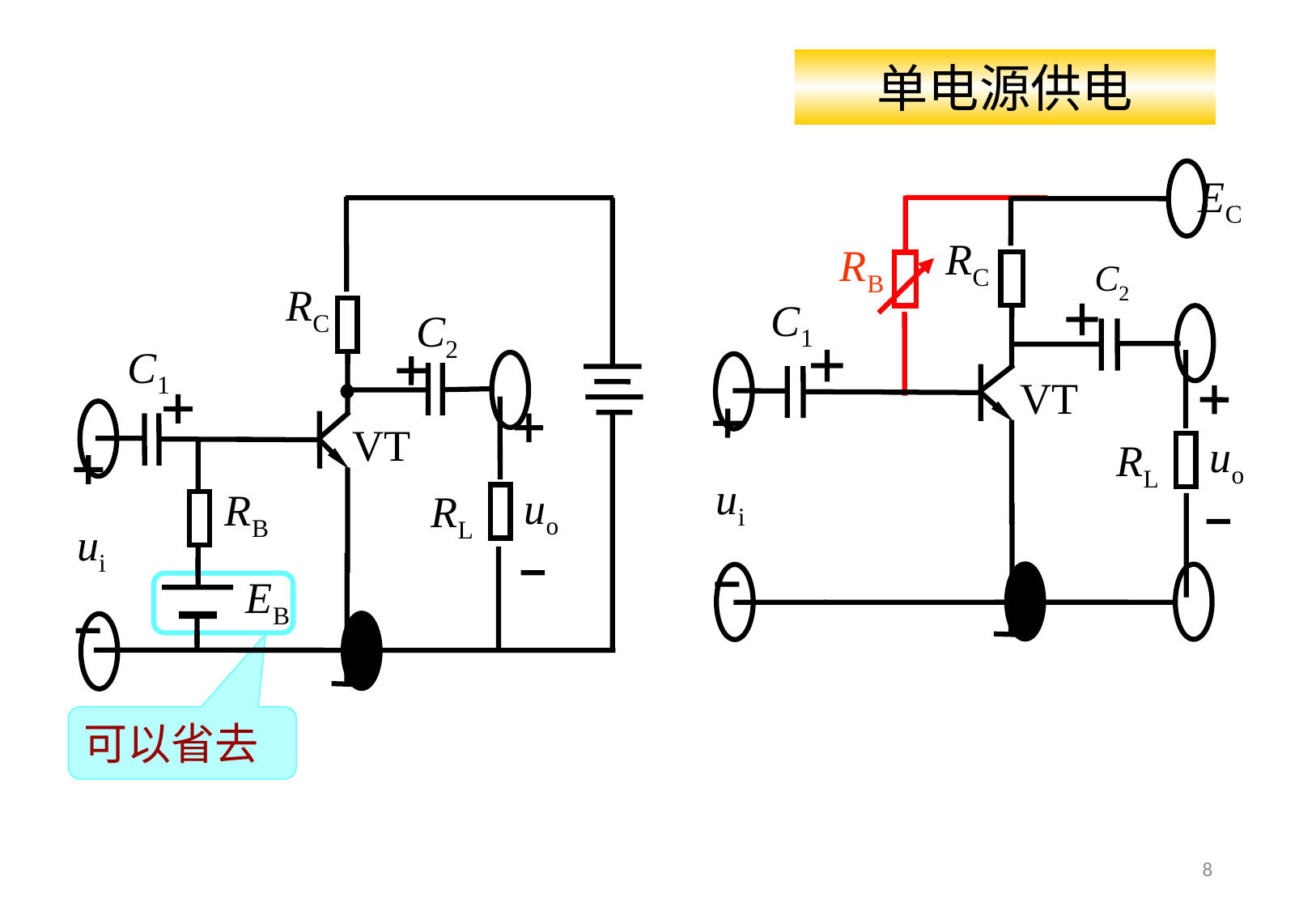

单电源供电

EC

RC
C2

C1

VT

uo
RL

ui

RB

RC

C2

C1

VT

uo
RB
RL

ui

EB

可以省去

8